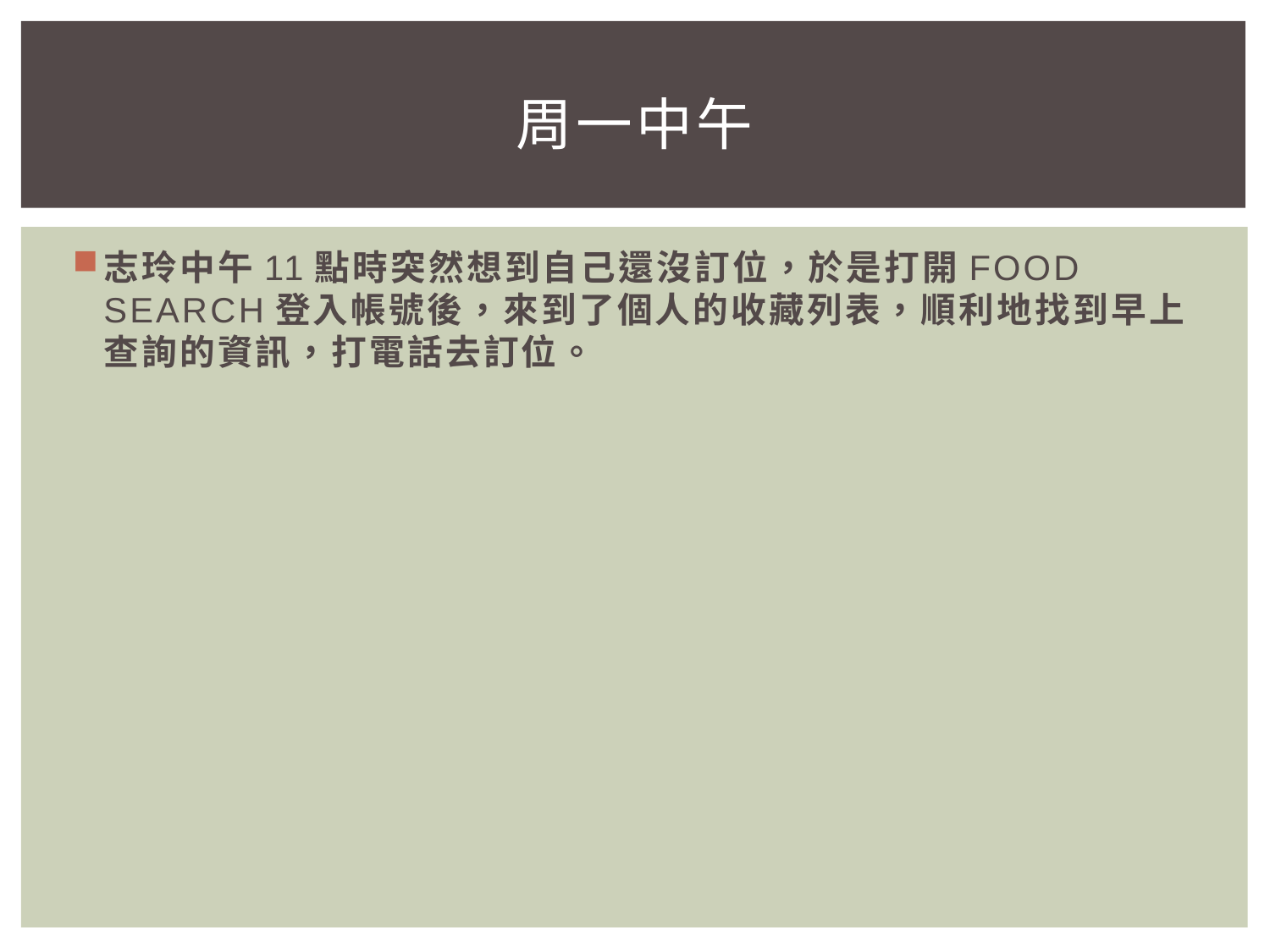

# 周一中午
志玲中午11點時突然想到自己還沒訂位，於是打開FOOD SEARCH登入帳號後，來到了個人的收藏列表，順利地找到早上查詢的資訊，打電話去訂位。